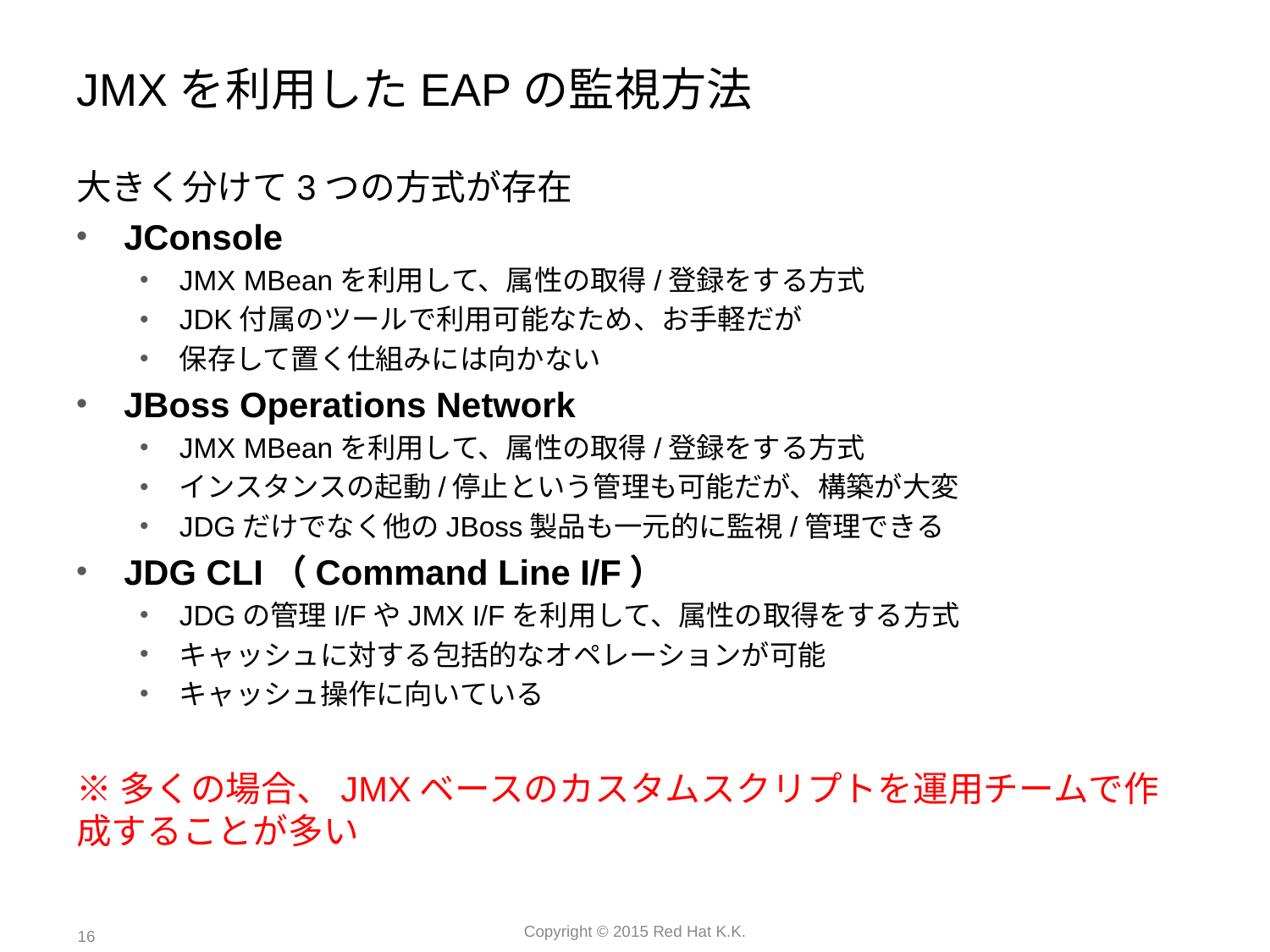

# JMXを利用したEAPの監視方法
大きく分けて3つの方式が存在
JConsole
JMX MBeanを利用して、属性の取得/登録をする方式
JDK付属のツールで利用可能なため、お手軽だが
保存して置く仕組みには向かない
JBoss Operations Network
JMX MBeanを利用して、属性の取得/登録をする方式
インスタンスの起動/停止という管理も可能だが、構築が大変
JDGだけでなく他のJBoss製品も一元的に監視/管理できる
JDG CLI（Command Line I/F）
JDGの管理I/FやJMX I/Fを利用して、属性の取得をする方式
キャッシュに対する包括的なオペレーションが可能
キャッシュ操作に向いている

※多くの場合、JMXベースのカスタムスクリプトを運用チームで作成することが多い
16
Copyright © 2015 Red Hat K.K.